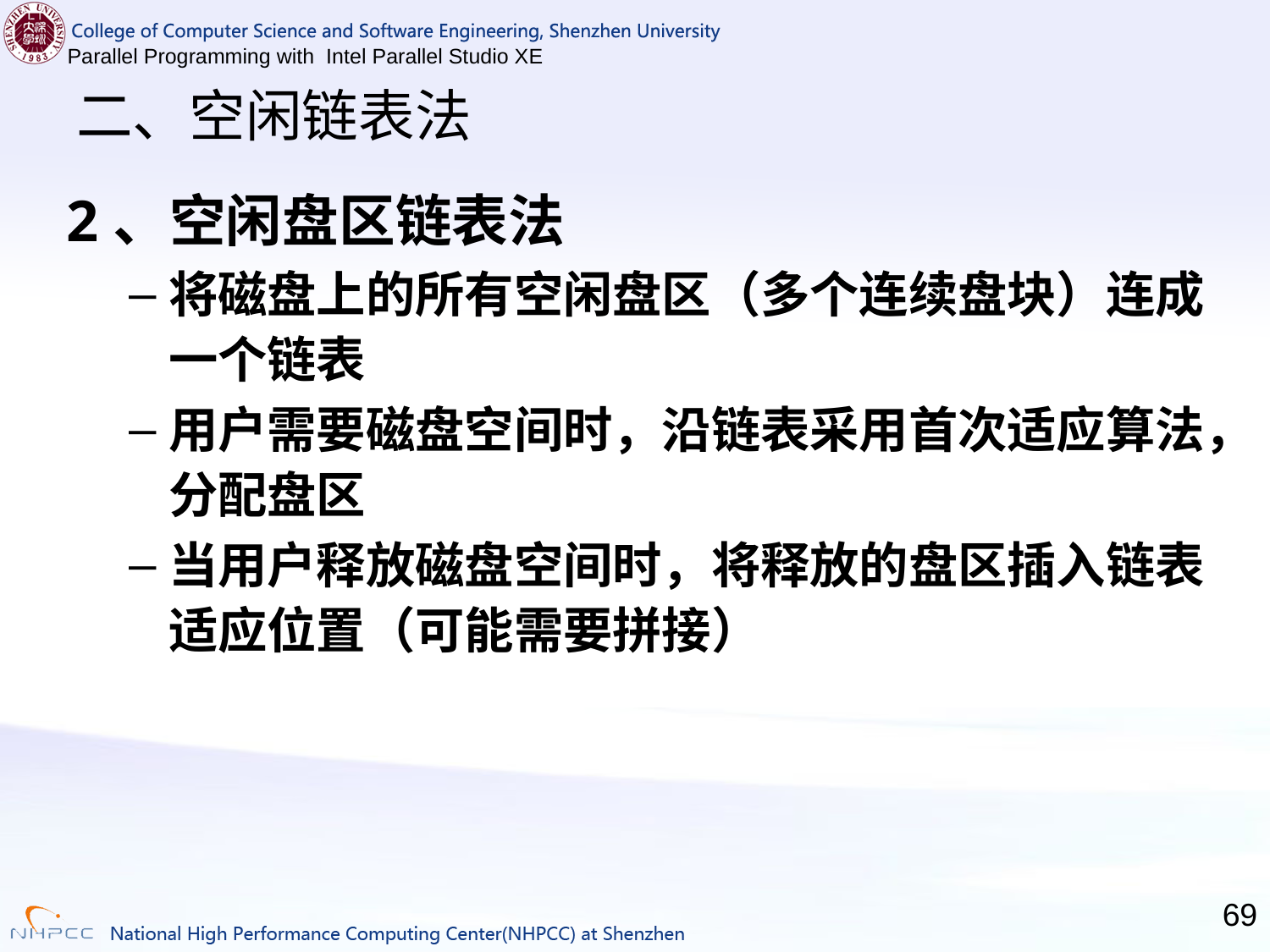

# 二、空闲链表法
2、空闲盘区链表法
将磁盘上的所有空闲盘区（多个连续盘块）连成一个链表
用户需要磁盘空间时，沿链表采用首次适应算法，分配盘区
当用户释放磁盘空间时，将释放的盘区插入链表适应位置（可能需要拼接）
69